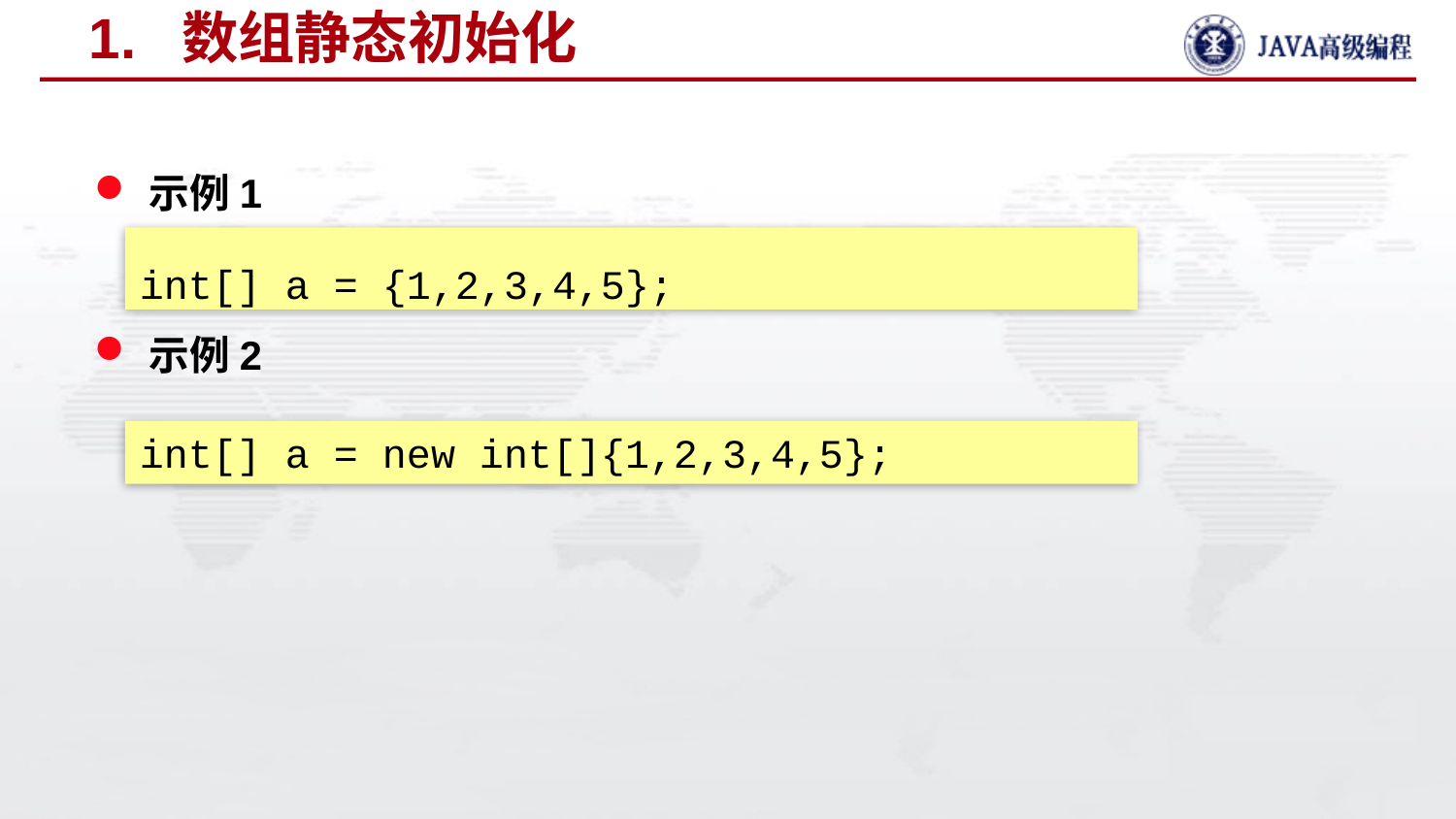

# 1.  数组静态初始化
示例1

示例2
int[] a = {1,2,3,4,5};
int[] a = new int[]{1,2,3,4,5};